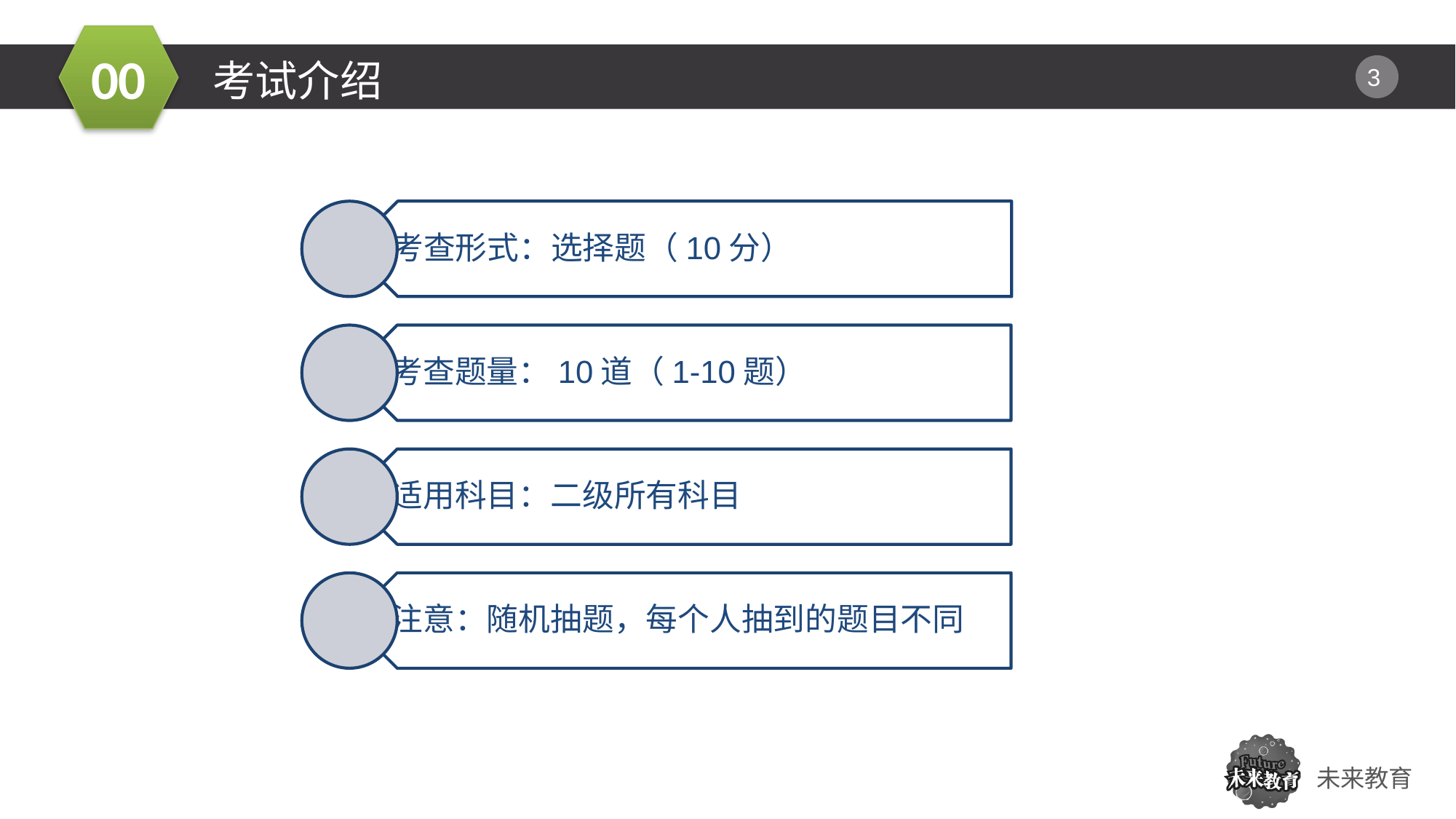

考试介绍
考查形式：选择题（10分）
考查题量：10道（1-10题）
适用科目：二级所有科目
注意：随机抽题，每个人抽到的题目不同